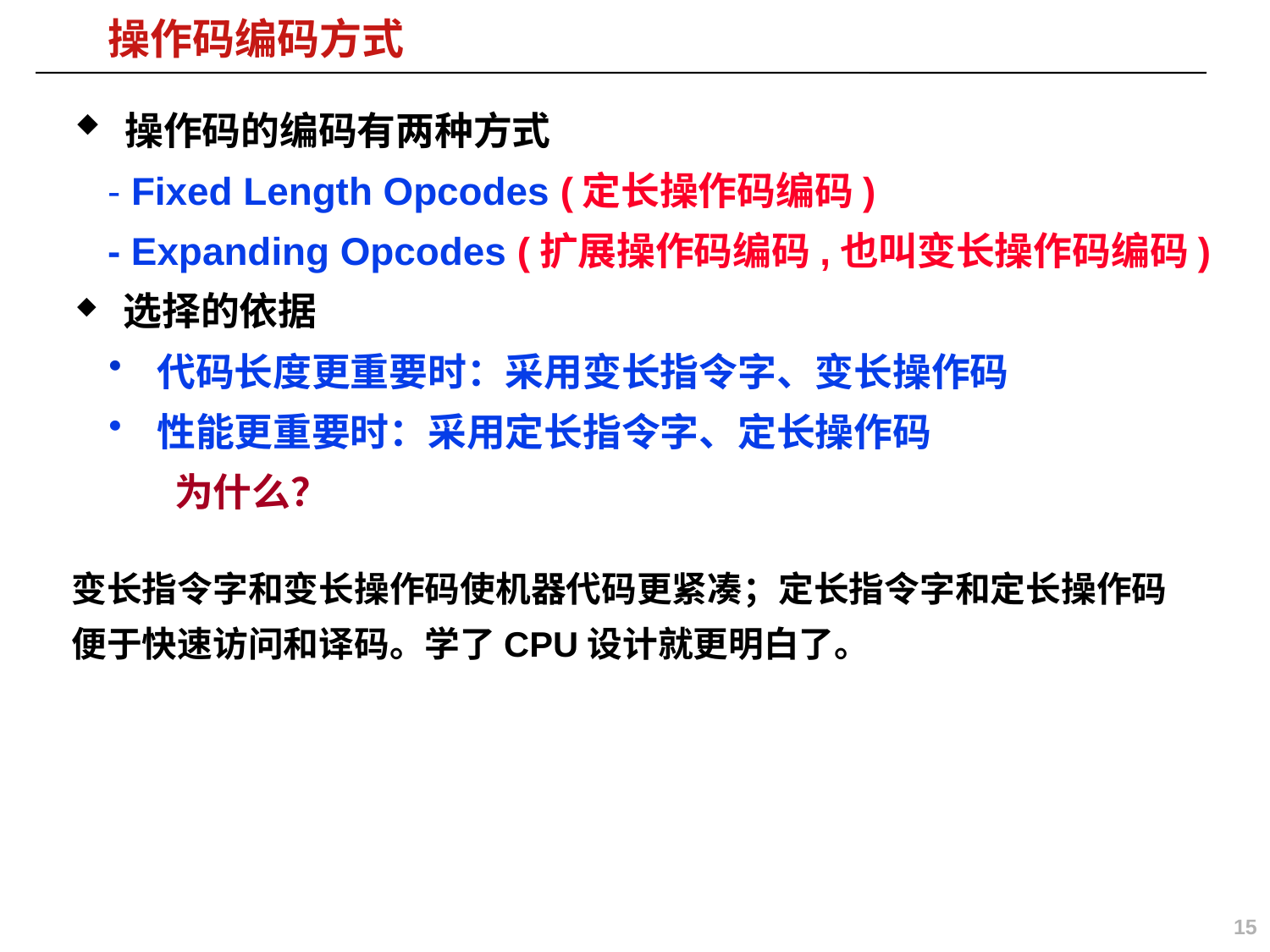

# 操作码编码方式
 操作码的编码有两种方式
   - Fixed Length Opcodes (定长操作码编码)
   - Expanding Opcodes (扩展操作码编码,也叫变长操作码编码)
 选择的依据
 代码长度更重要时：采用变长指令字、变长操作码
 性能更重要时：采用定长指令字、定长操作码
   为什么？
变长指令字和变长操作码使机器代码更紧凑；定长指令字和定长操作码便于快速访问和译码。学了CPU设计就更明白了。
15